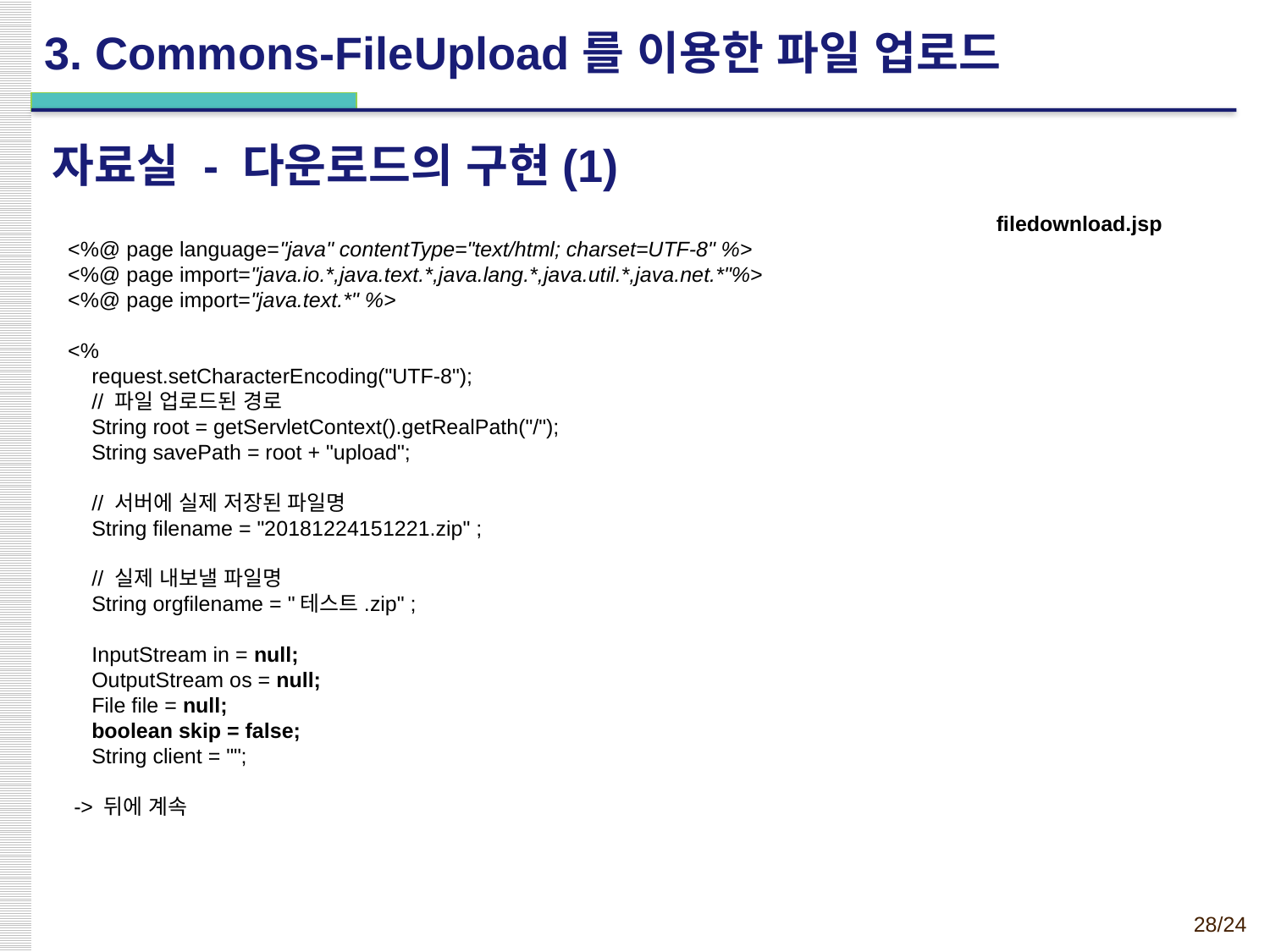

# 3. Commons-FileUpload를 이용한 파일 업로드
자료실 - 다운로드의 구현(1)
filedownload.jsp
<%@ page language="java" contentType="text/html; charset=UTF-8" %>
<%@ page import="java.io.*,java.text.*,java.lang.*,java.util.*,java.net.*"%>
<%@ page import="java.text.*" %>

<%
    request.setCharacterEncoding("UTF-8");
    // 파일 업로드된 경로
    String root = getServletContext().getRealPath("/");
    String savePath = root + "upload";

    // 서버에 실제 저장된 파일명
    String filename = "20181224151221.zip" ;

    // 실제 내보낼 파일명
    String orgfilename = "테스트.zip" ;

    InputStream in = null;
    OutputStream os = null;
    File file = null;
    boolean skip = false;
    String client = "";

 -> 뒤에 계속